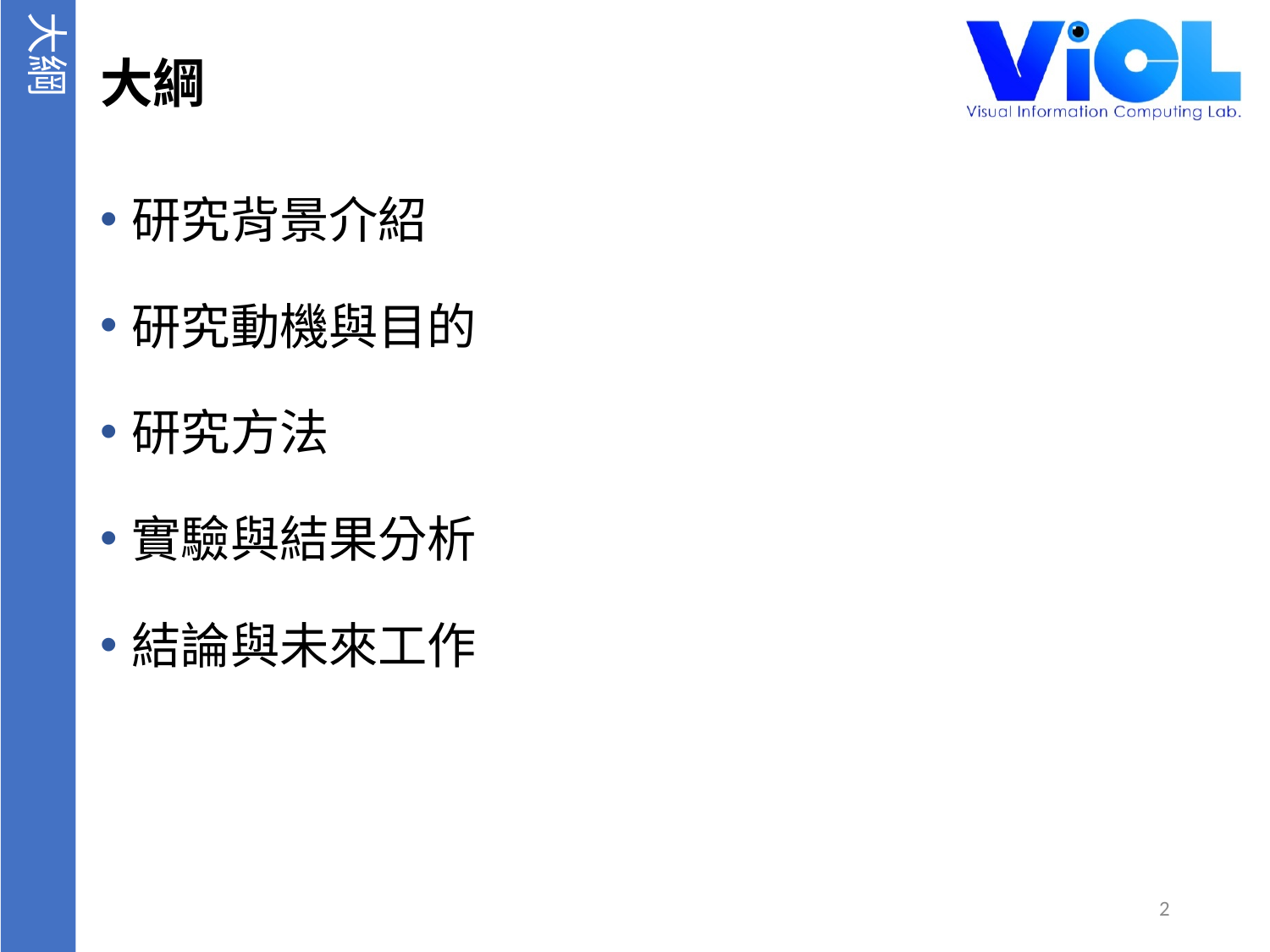

大綱
# 大綱
研究背景介紹
研究動機與目的
研究方法
實驗與結果分析
結論與未來工作

2